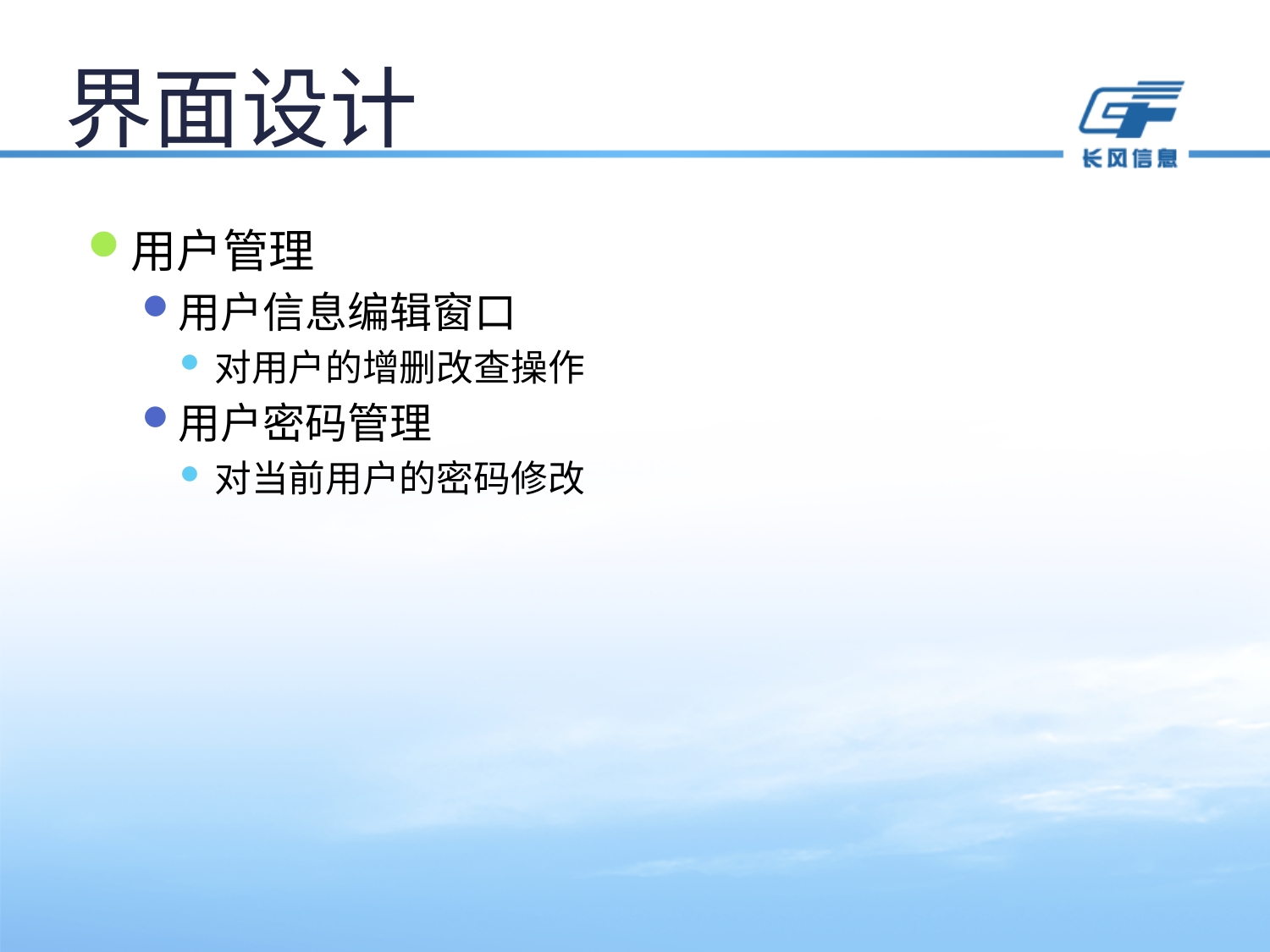

# 界面设计
用户管理
用户信息编辑窗口
对用户的增删改查操作
用户密码管理
对当前用户的密码修改